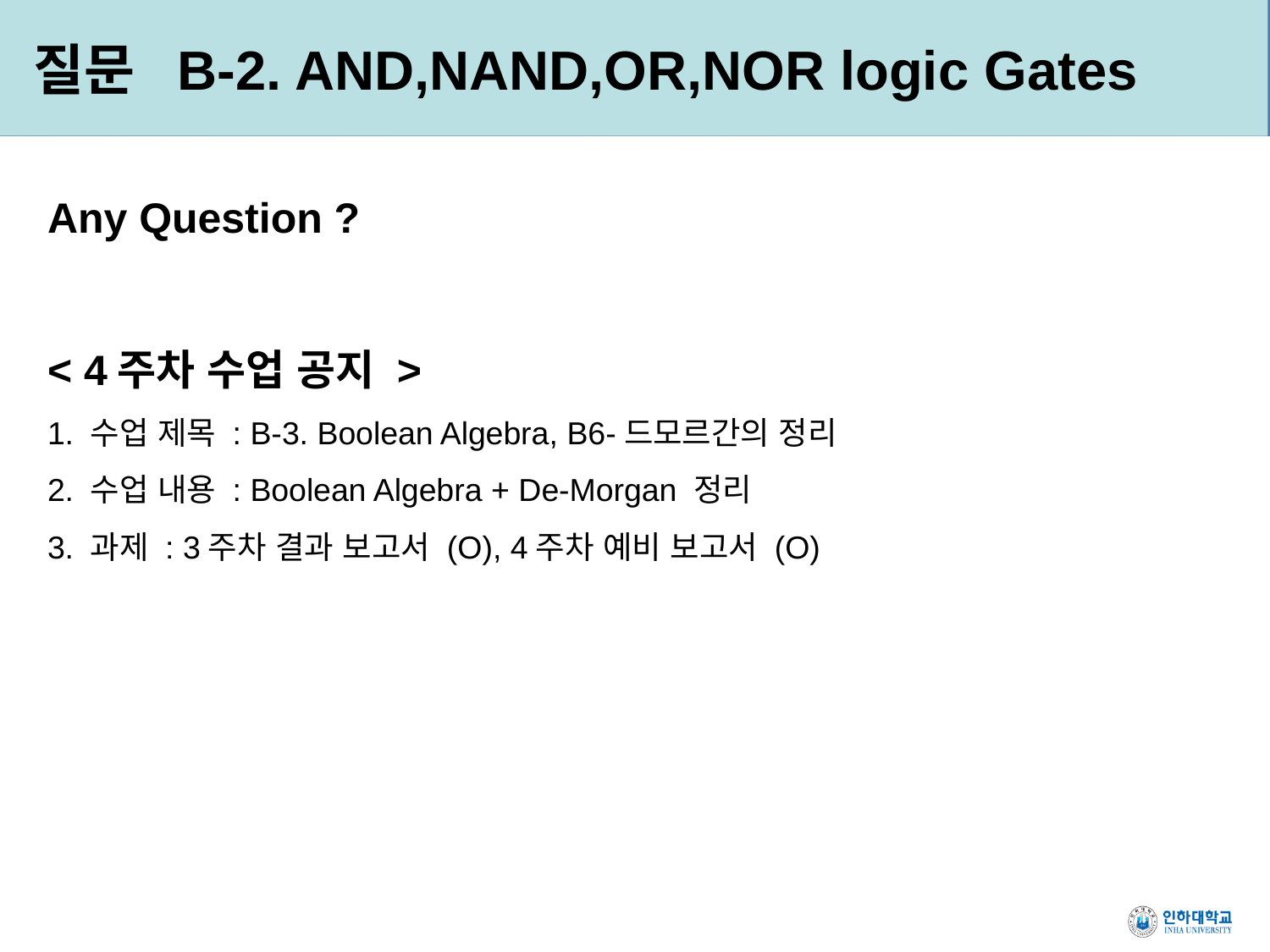

질문  B-2. AND,NAND,OR,NOR logic Gates
Any Question ?

< 4주차 수업 공지 >
1. 수업 제목 : B-3. Boolean Algebra, B6-드모르간의 정리
2. 수업 내용 : Boolean Algebra + De-Morgan 정리
3. 과제 : 3주차 결과 보고서 (O), 4주차 예비 보고서 (O)